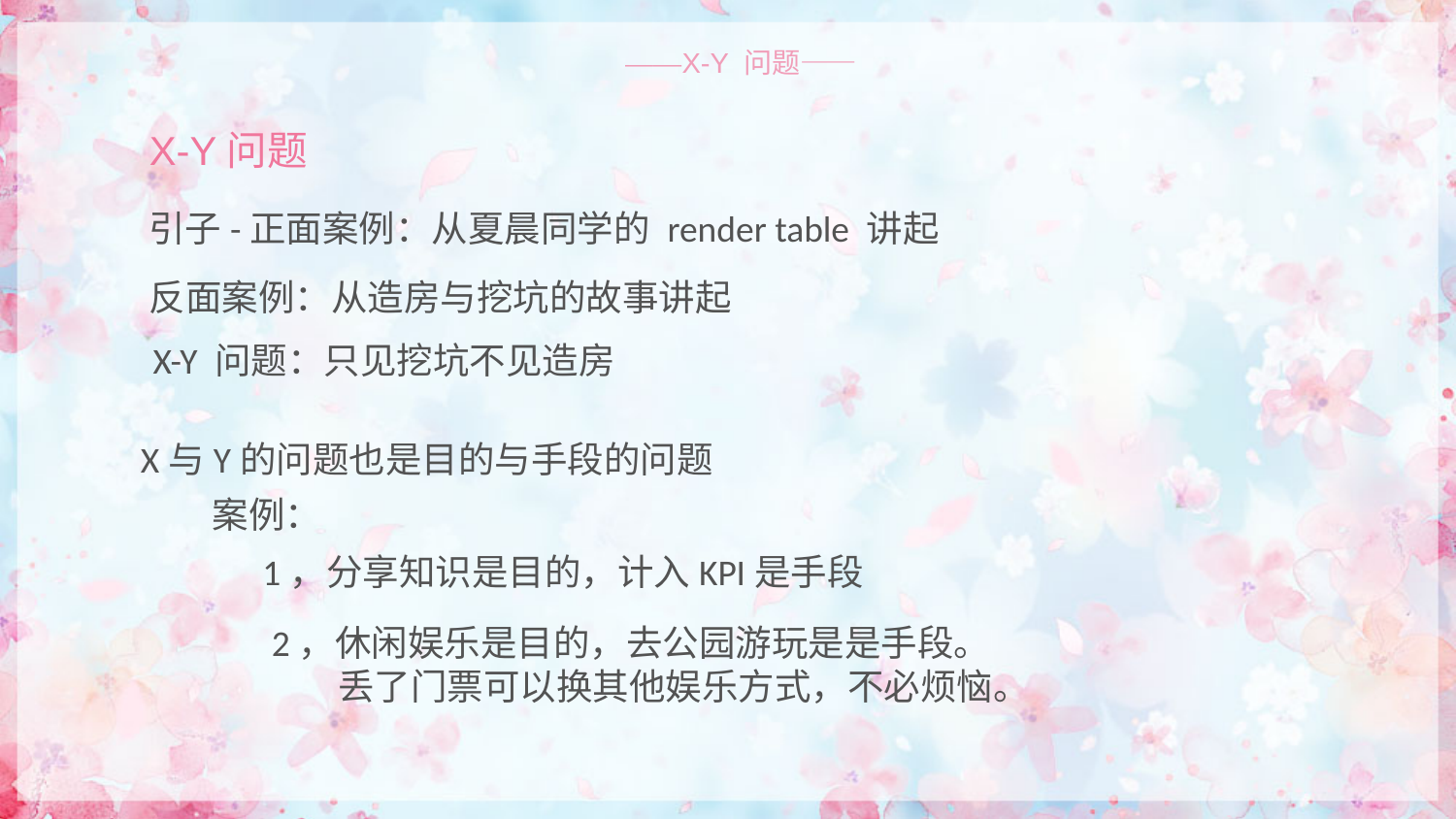

——X-Y 问题——
X-Y问题
引子-正面案例：从夏晨同学的 render table 讲起
反面案例：从造房与挖坑的故事讲起
X-Y 问题：只见挖坑不见造房
X与Y的问题也是目的与手段的问题
案例：
1，分享知识是目的，计入KPI是手段
2，休闲娱乐是目的，去公园游玩是是手段。
       丢了门票可以换其他娱乐方式，不必烦恼。